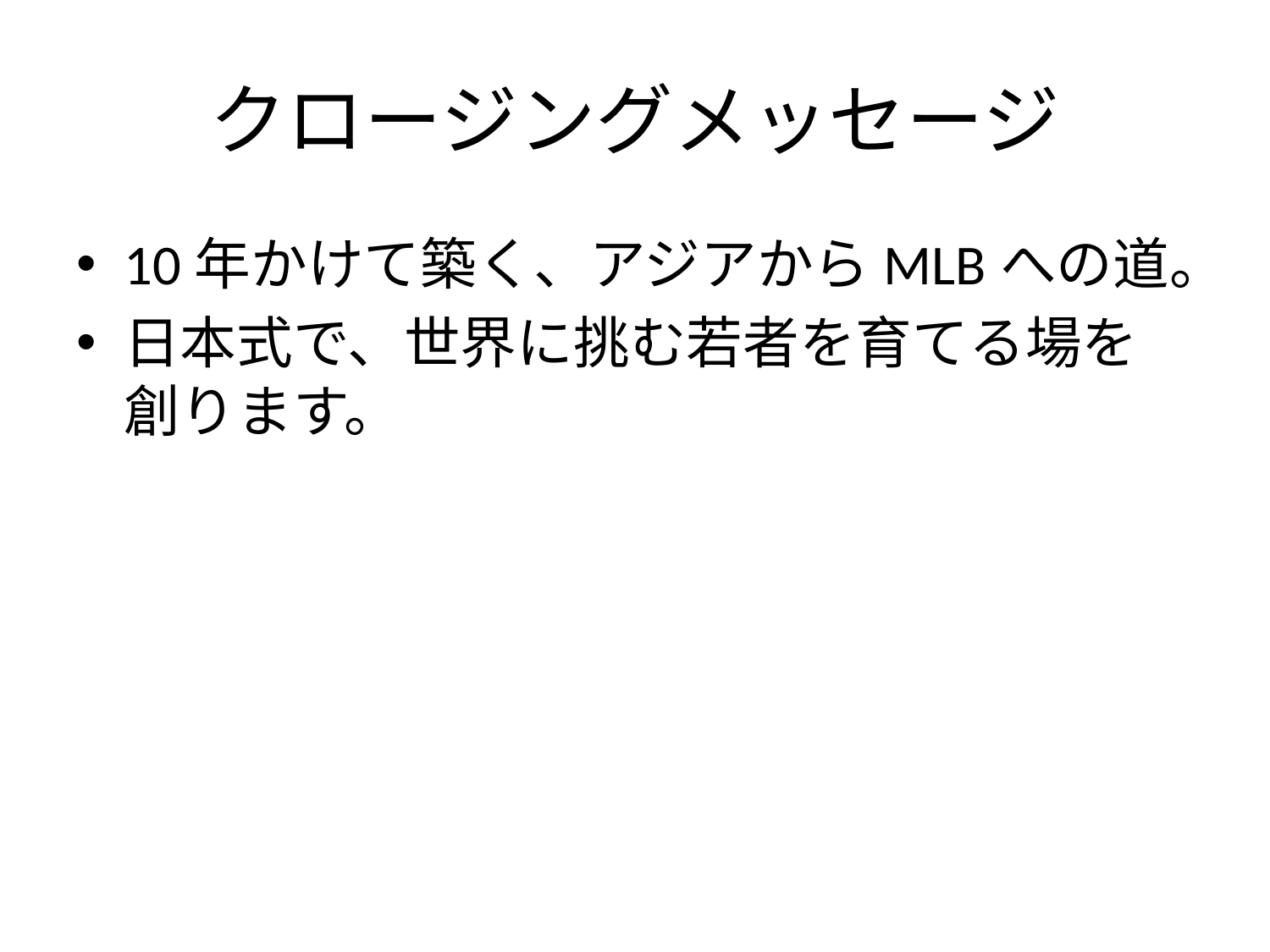

# クロージングメッセージ
10年かけて築く、アジアからMLBへの道。
日本式で、世界に挑む若者を育てる場を創ります。